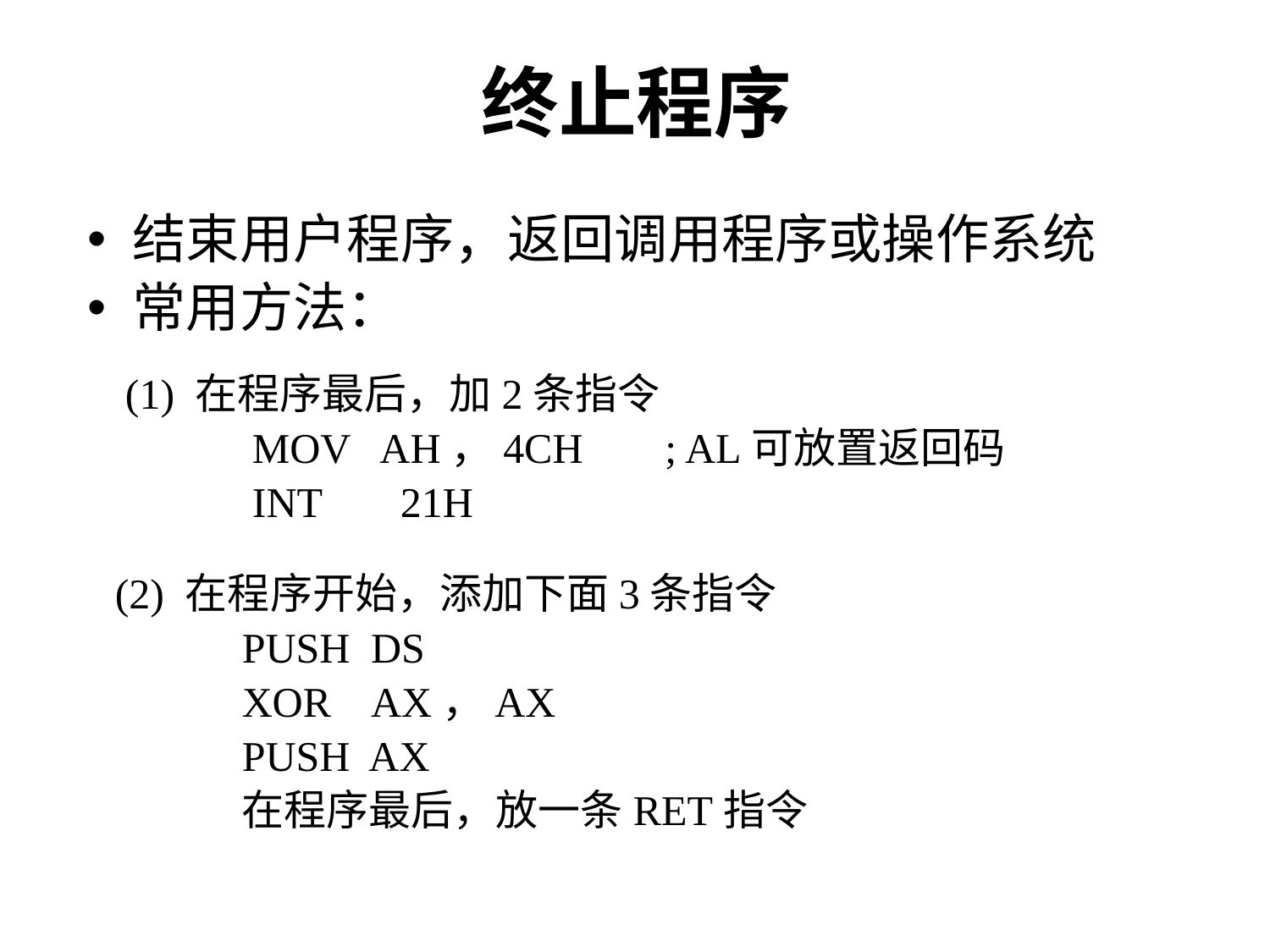

# 终止程序
结束用户程序，返回调用程序或操作系统
常用方法：
	(1) 在程序最后，加2条指令
		MOV   AH，4CH	   ; AL可放置返回码
		INT	  21H
	(2) 在程序开始，添加下面3条指令
		PUSH  DS
		XOR    AX，AX
		PUSH  AX
		在程序最后，放一条RET指令